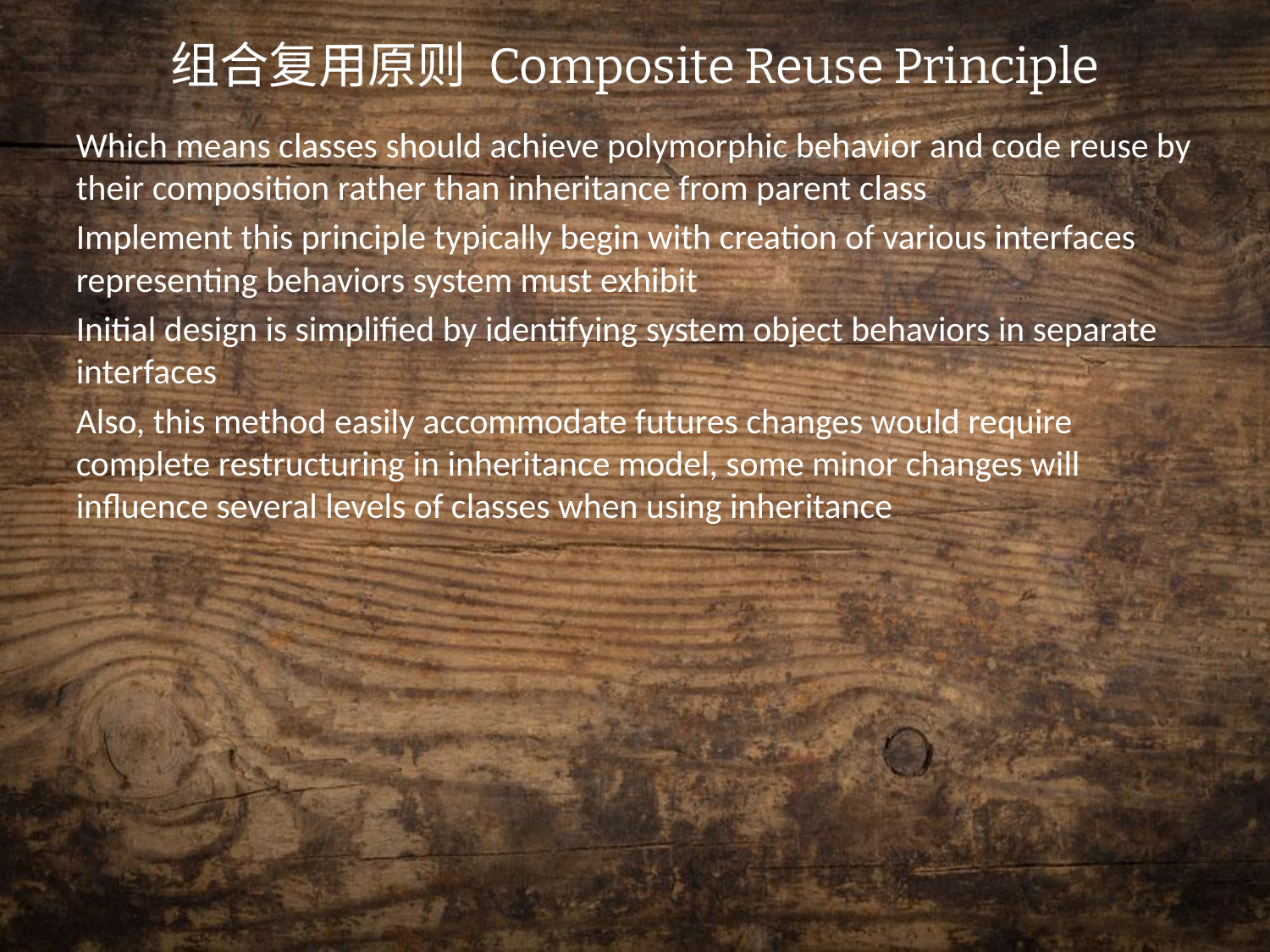

组合复用原则 Composite Reuse Principle
Which means classes should achieve polymorphic behavior and code reuse by their composition rather than inheritance from parent class
Implement this principle typically begin with creation of various interfaces representing behaviors system must exhibit
Initial design is simplified by identifying system object behaviors in separate interfaces
Also, this method easily accommodate futures changes would require complete restructuring in inheritance model, some minor changes will influence several levels of classes when using inheritance